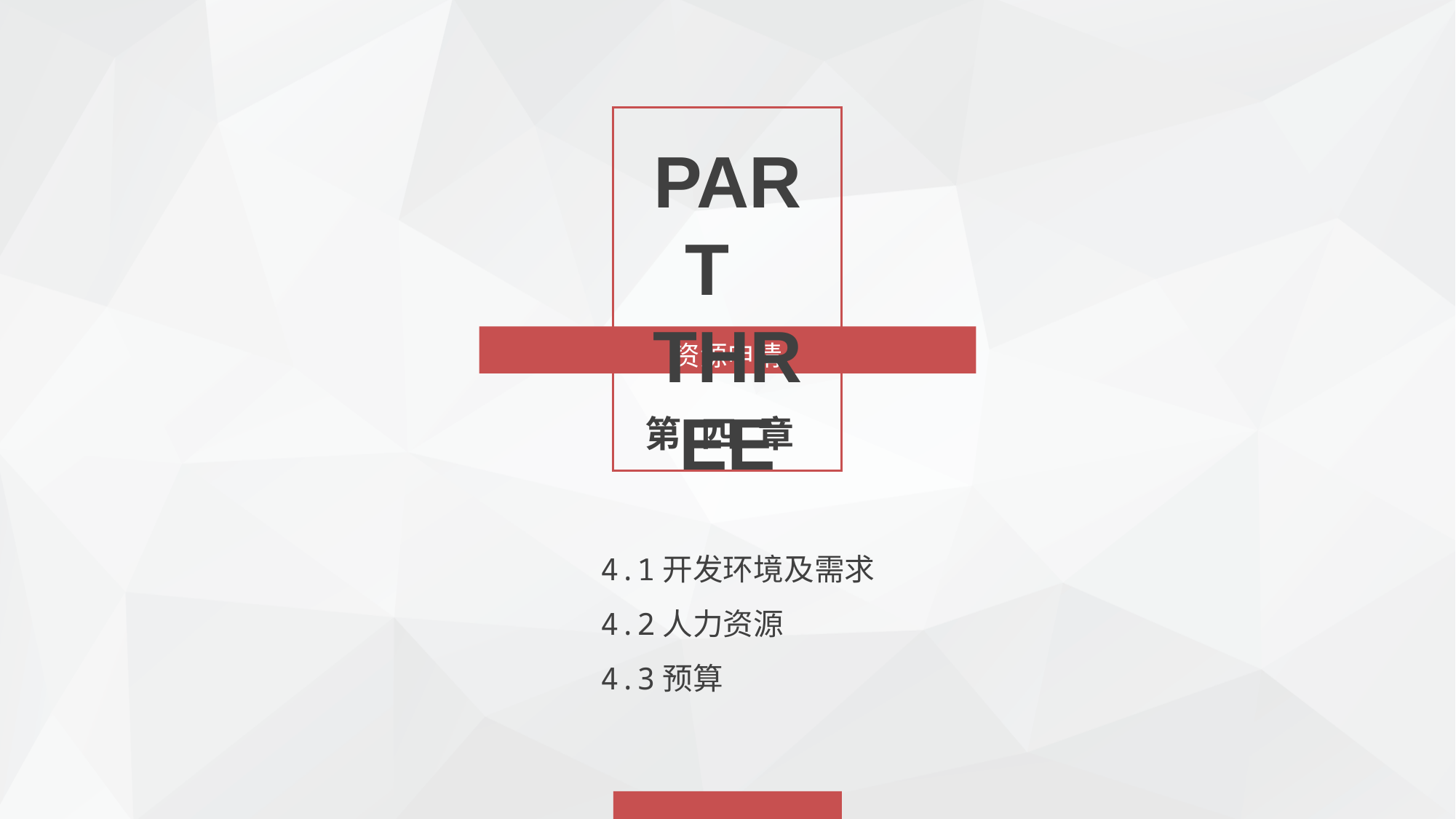

PART   THREE
资源申请

第 四 章
4.1开发环境及需求
4.2人力资源
4.3预算